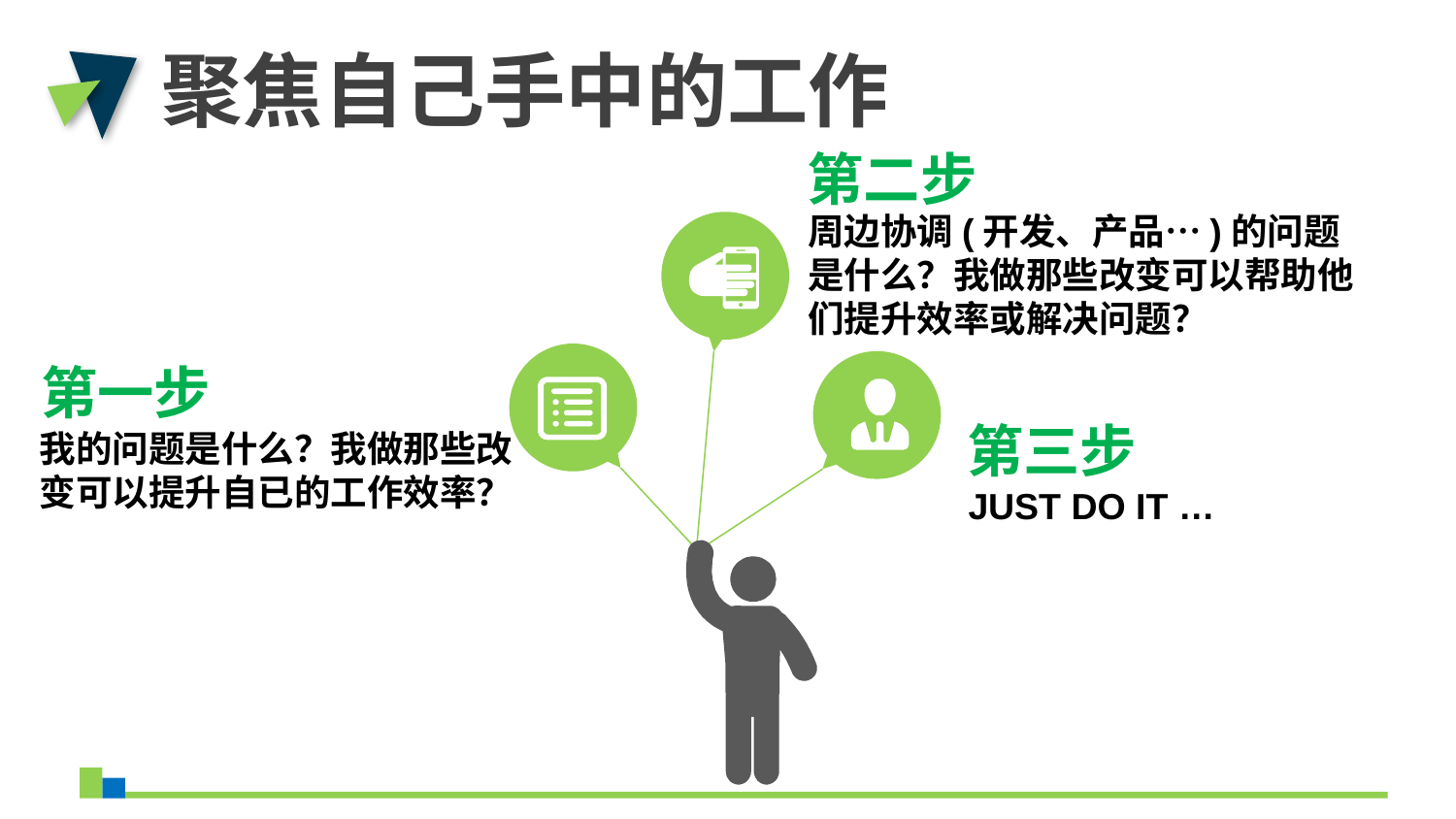

聚焦自己手中的工作

第二步
周边协调(开发、产品…)的问题是什么？我做那些改变可以帮助他们提升效率或解决问题？

第一步

第三步
我的问题是什么？我做那些改变可以提升自已的工作效率？
JUST DO IT …